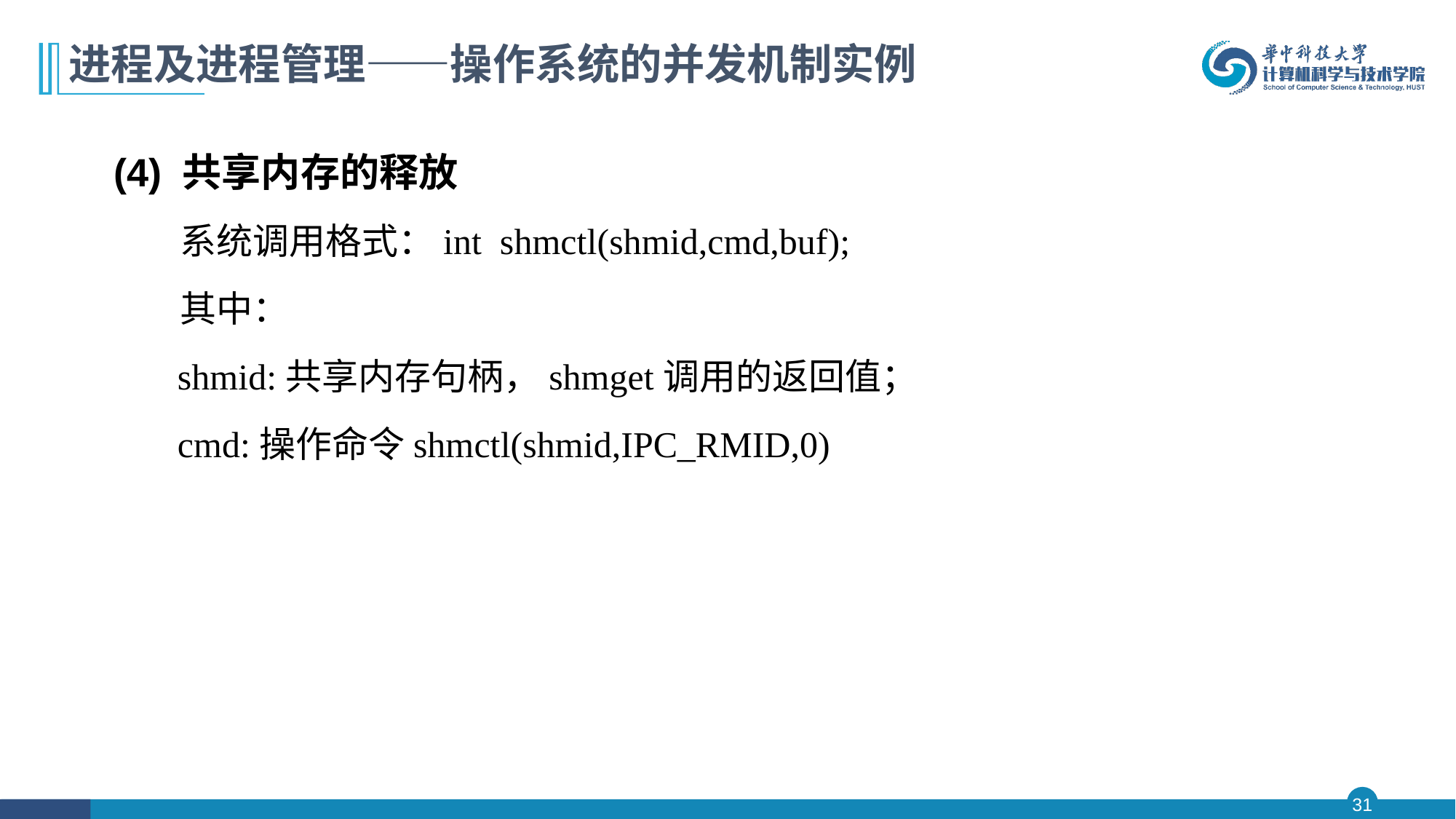

# 进程及进程管理——操作系统的并发机制实例
(4) 共享内存的释放
       系统调用格式：int  shmctl(shmid,cmd,buf);
       其中：
       shmid:共享内存句柄，shmget调用的返回值；
       cmd:操作命令shmctl(shmid,IPC_RMID,0)